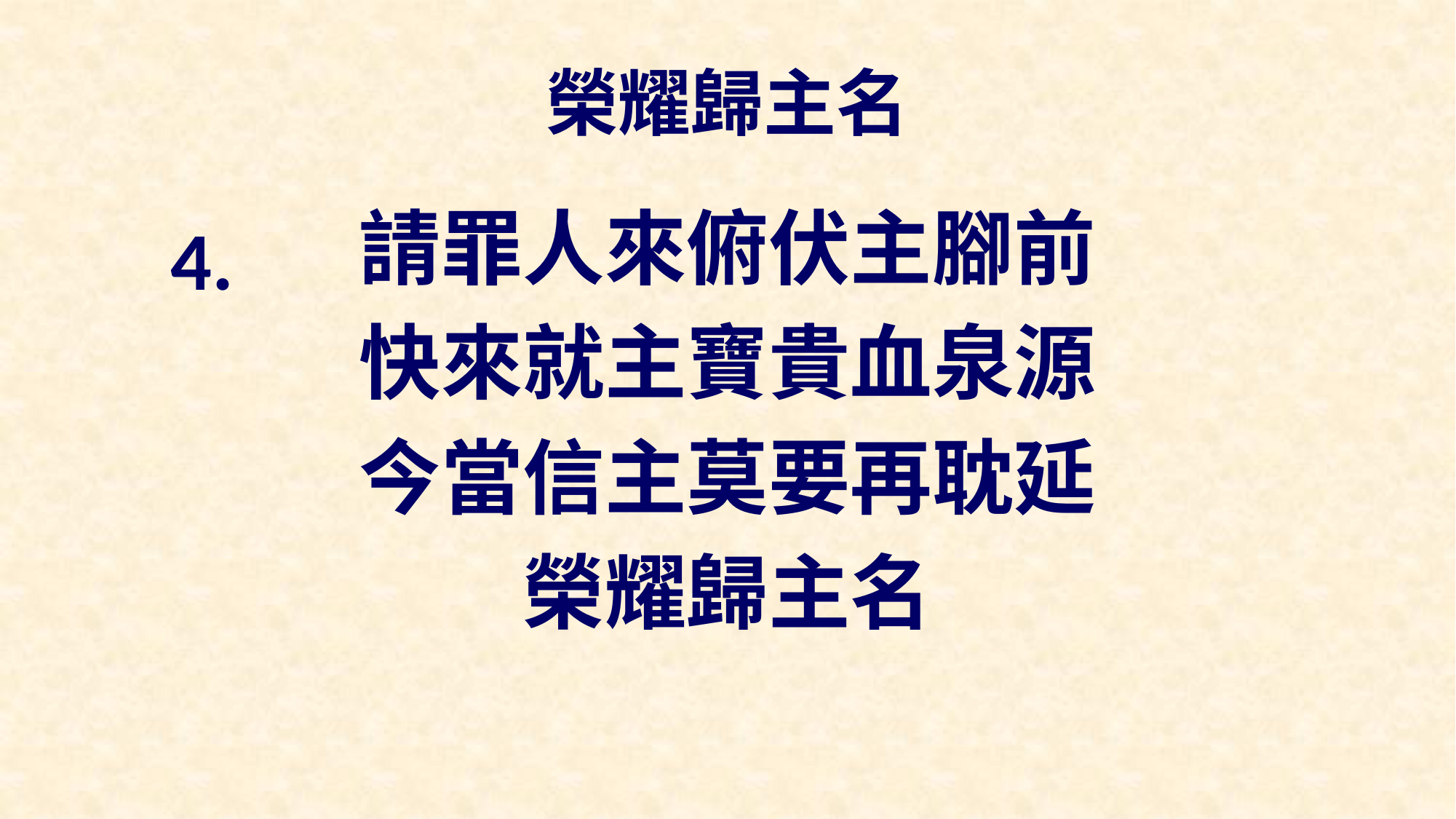

# 榮耀歸主名
請罪人來俯伏主腳前
快來就主寶貴血泉源
今當信主莫要再耽延
榮耀歸主名
4.